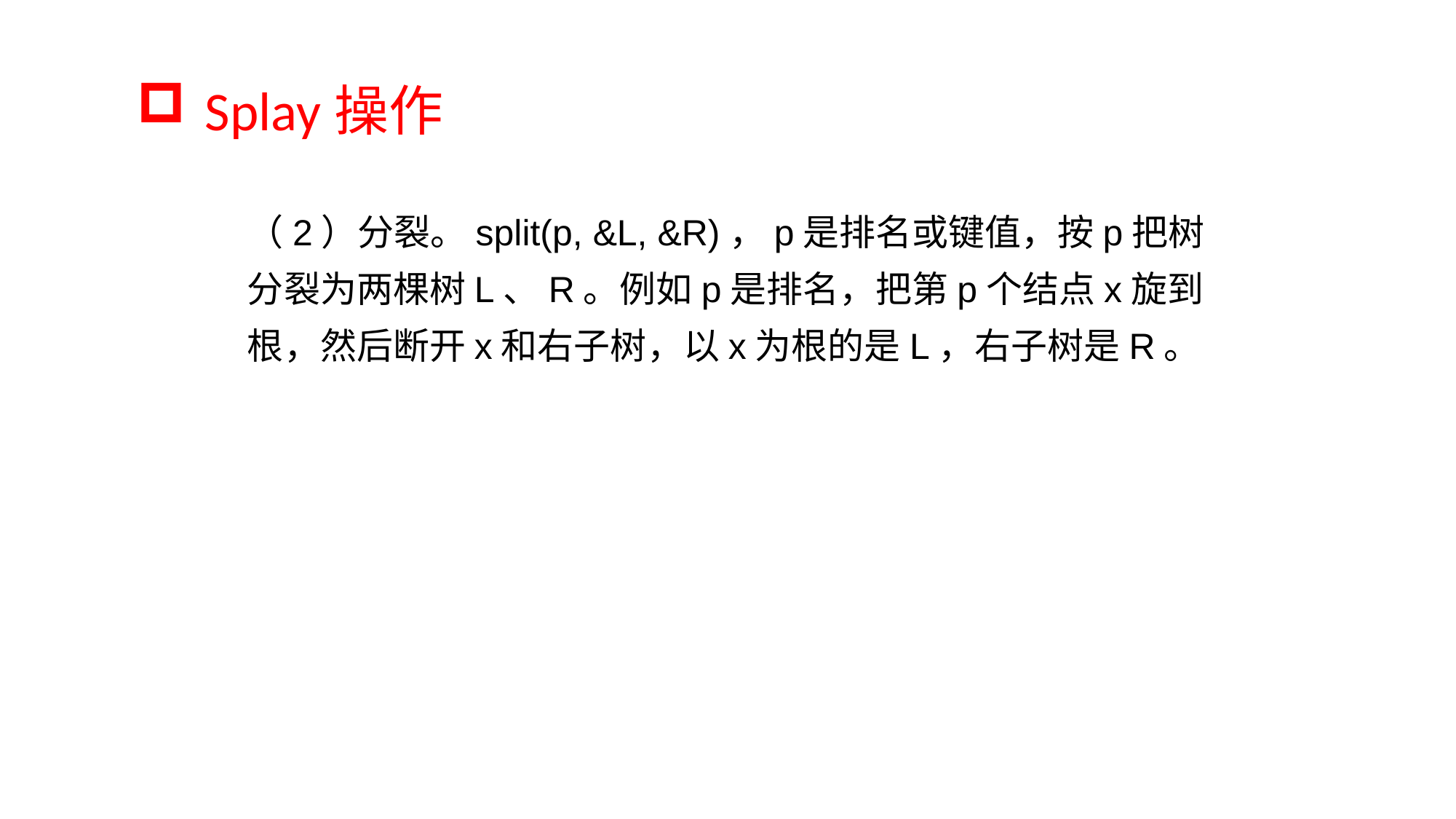

# Splay操作
（2）分裂。split(p, &L, &R)，p是排名或键值，按p把树分裂为两棵树L、R。例如p是排名，把第p个结点x旋到根，然后断开x和右子树，以x为根的是L，右子树是R。